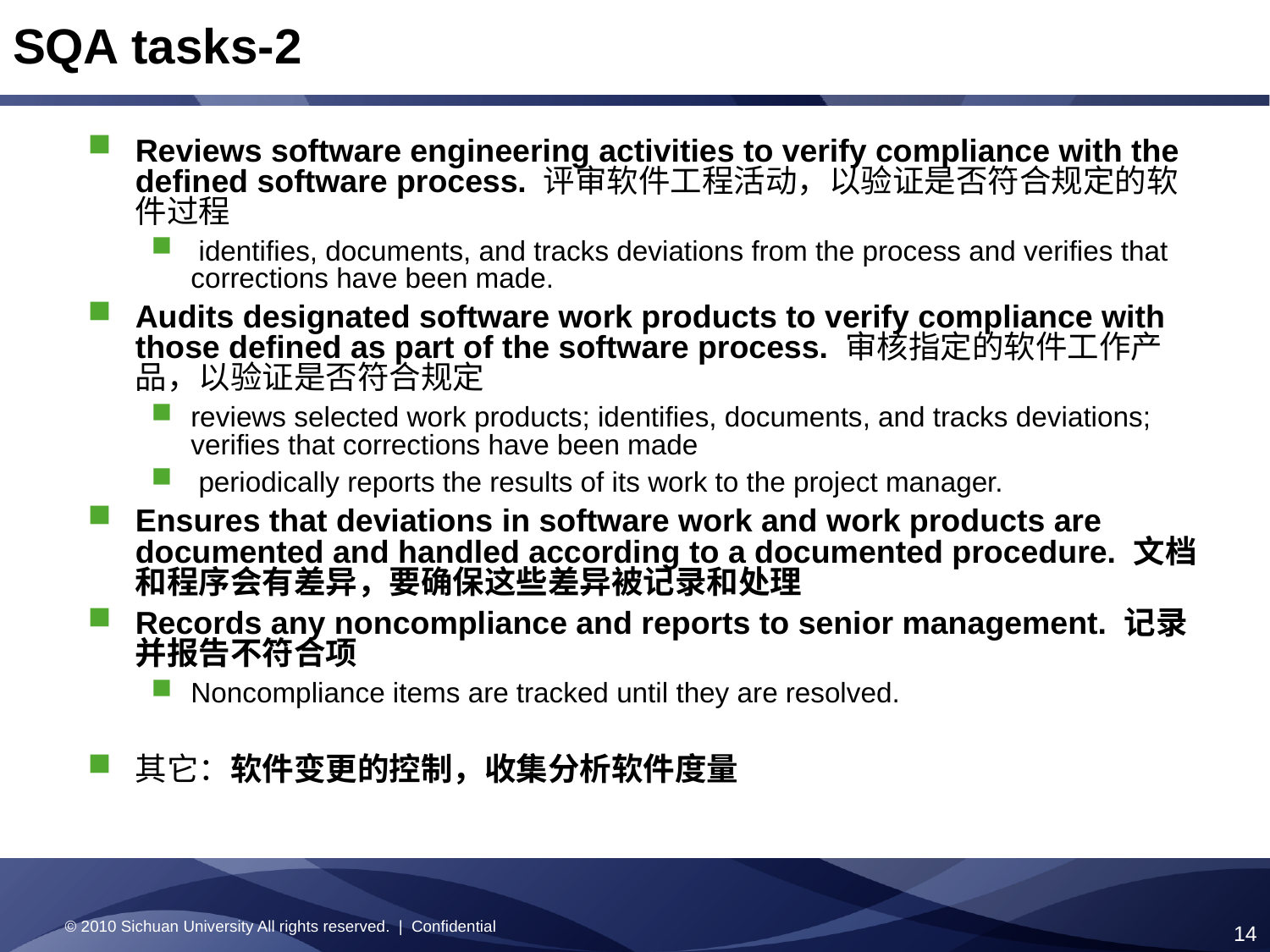

# SQA tasks-2
Reviews software engineering activities to verify compliance with the defined software process. 评审软件工程活动，以验证是否符合规定的软件过程
 identifies, documents, and tracks deviations from the process and verifies that corrections have been made.
Audits designated software work products to verify compliance with those defined as part of the software process. 审核指定的软件工作产品，以验证是否符合规定
reviews selected work products; identifies, documents, and tracks deviations; verifies that corrections have been made
 periodically reports the results of its work to the project manager.
Ensures that deviations in software work and work products are documented and handled according to a documented procedure. 文档和程序会有差异，要确保这些差异被记录和处理
Records any noncompliance and reports to senior management. 记录并报告不符合项
Noncompliance items are tracked until they are resolved.

其它：软件变更的控制，收集分析软件度量
© 2010 Sichuan University All rights reserved.  |  Confidential
14